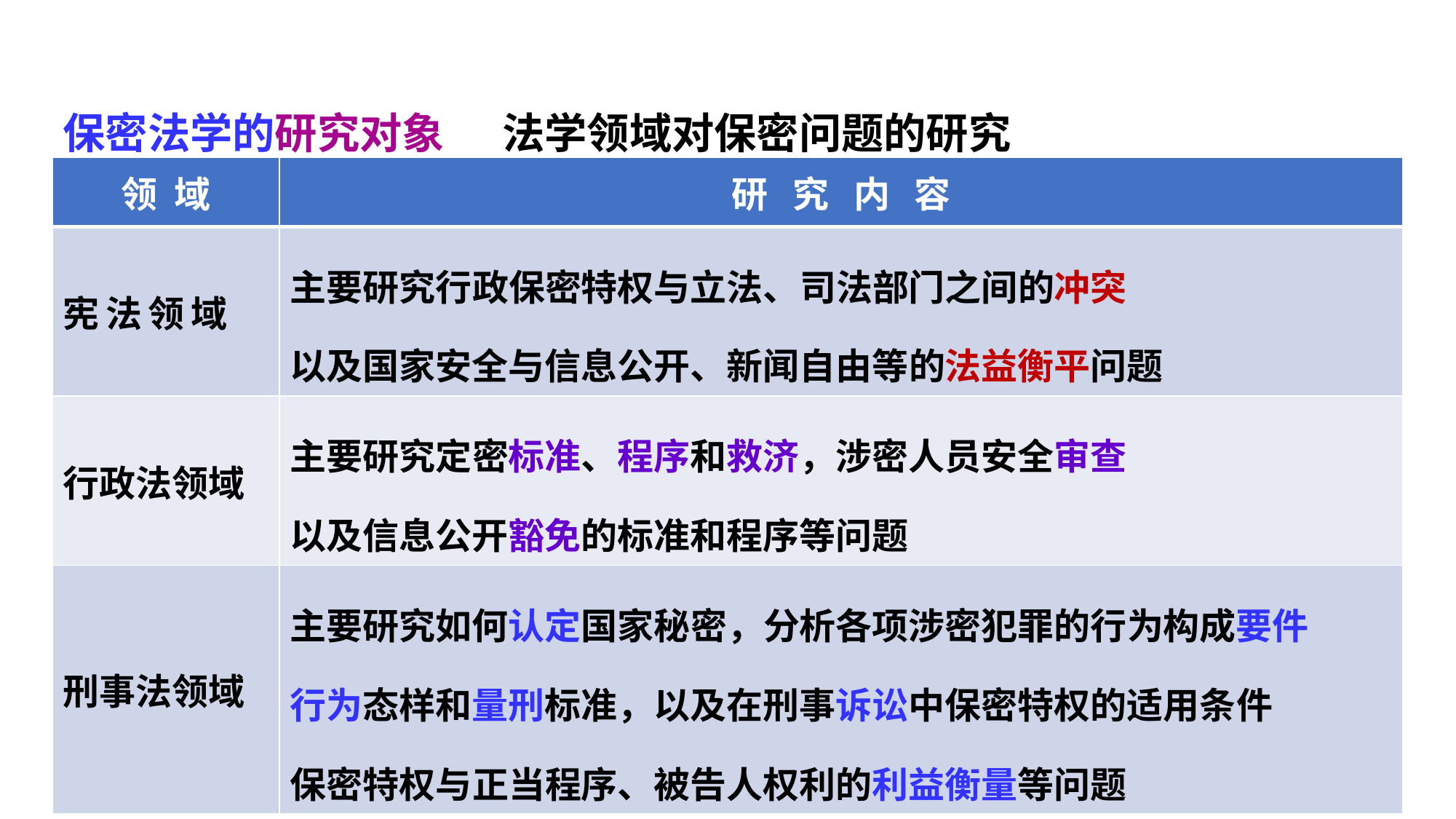

保密法学的研究对象      法学领域对保密问题的研究

| 领 域 | 研 究 内 容 |
| --- | --- |
| 宪 法 领 域 | 主要研究行政保密特权与立法、司法部门之间的冲突 以及国家安全与信息公开、新闻自由等的法益衡平问题 |
| 行政法领域 | 主要研究定密标准、程序和救济，涉密人员安全审查 以及信息公开豁免的标准和程序等问题 |
| 刑事法领域 | 主要研究如何认定国家秘密，分析各项涉密犯罪的行为构成要件 行为态样和量刑标准，以及在刑事诉讼中保密特权的适用条件 保密特权与正当程序、被告人权利的利益衡量等问题 |